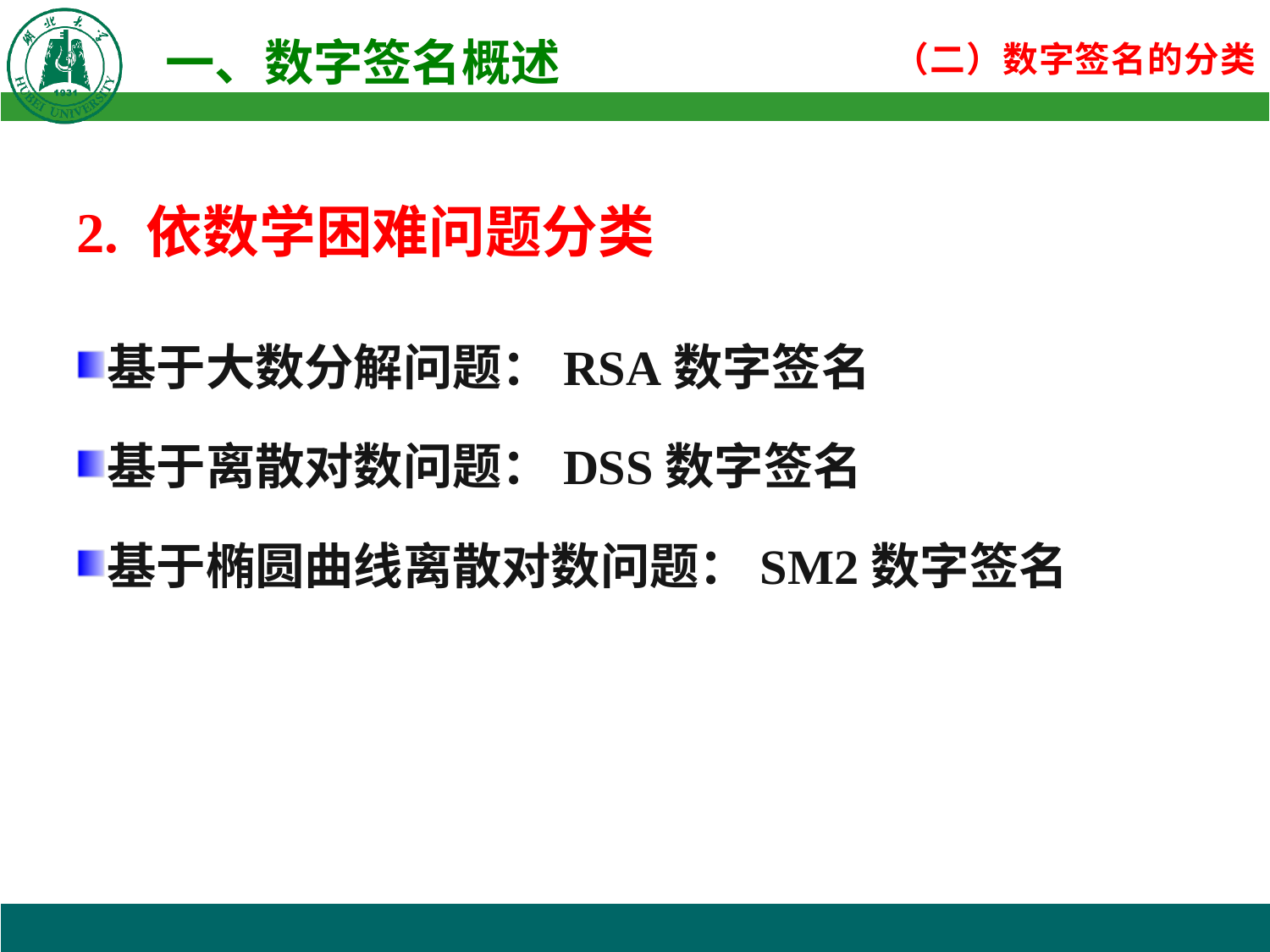

2. 依数学困难问题分类
基于大数分解问题：RSA数字签名
基于离散对数问题：DSS数字签名
基于椭圆曲线离散对数问题：SM2数字签名